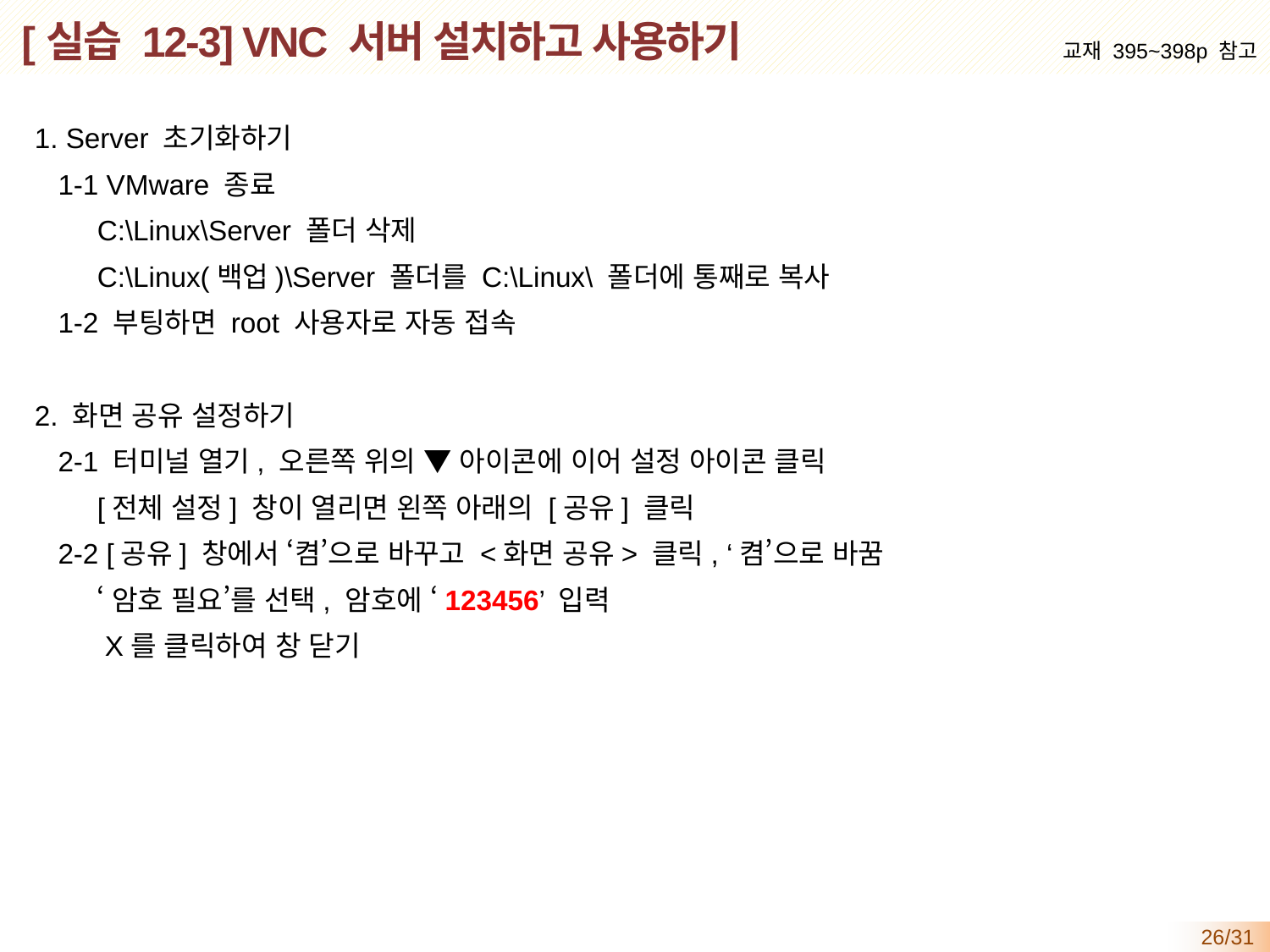

# [실습 12-3] VNC 서버 설치하고 사용하기
교재 395~398p 참고
1. Server 초기화하기
   1-1 VMware 종료
        C:\Linux\Server 폴더 삭제
        C:\Linux(백업)\Server 폴더를 C:\Linux\ 폴더에 통째로 복사
   1-2 부팅하면 root 사용자로 자동 접속

2. 화면 공유 설정하기
   2-1 터미널 열기, 오른쪽 위의 ▼ 아이콘에 이어 설정 아이콘 클릭
        [전체 설정] 창이 열리면 왼쪽 아래의 [공유] 클릭
   2-2 [공유] 창에서 ‘켬’으로 바꾸고 <화면 공유> 클릭, ‘켬’으로 바꿈
        ‘암호 필요’를 선택, 암호에 ‘123456’ 입력
         X를 클릭하여 창 닫기